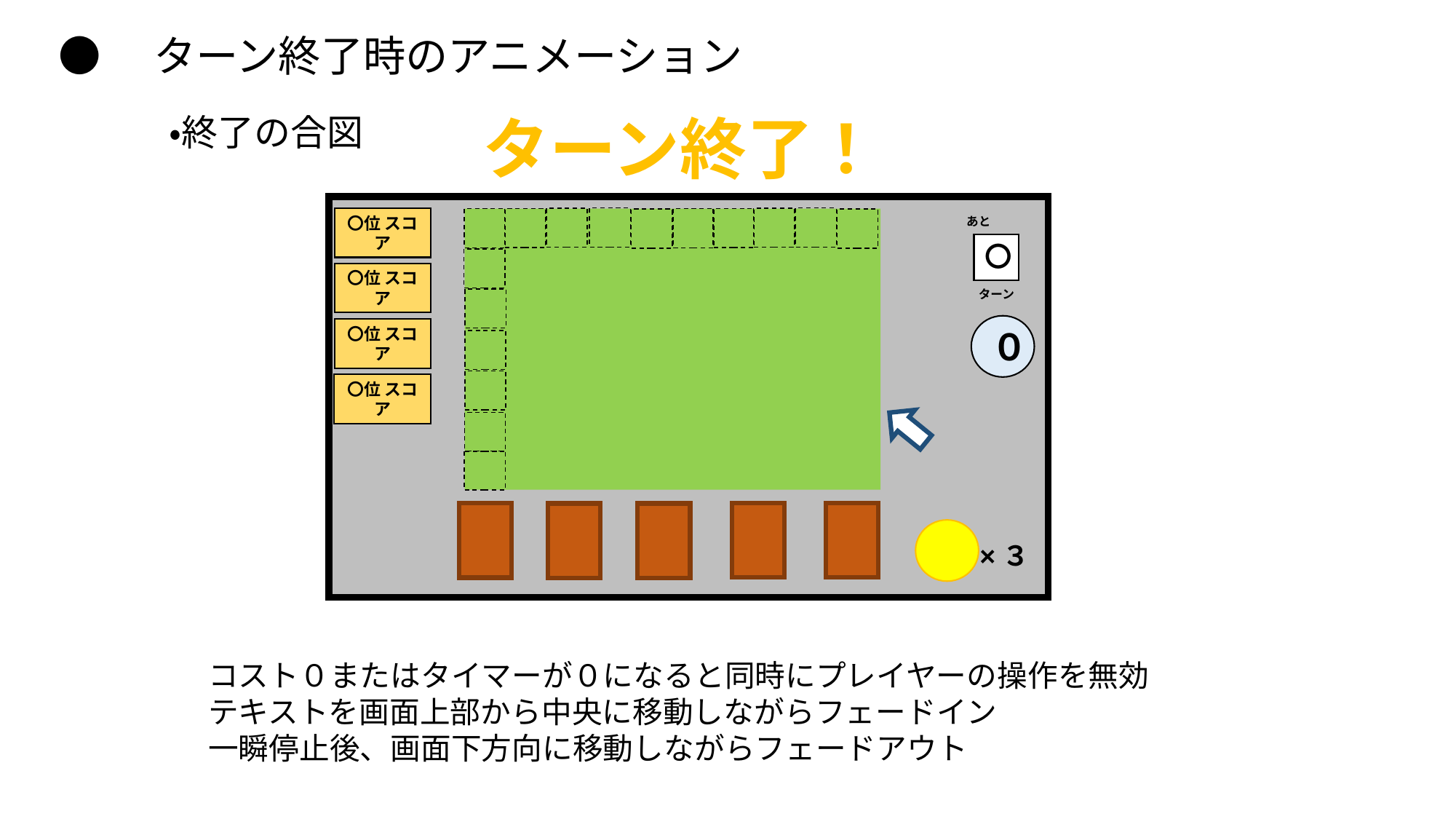

●　ターン終了時のアニメーション
ターン終了！
・終了の合図

〇位 スコア
〇位 スコア
〇位 スコア
〇位 スコア
あと

　ターン
〇
０

×３
コスト０またはタイマーが０になると同時にプレイヤーの操作を無効
テキストを画面上部から中央に移動しながらフェードイン
一瞬停止後、画面下方向に移動しながらフェードアウト